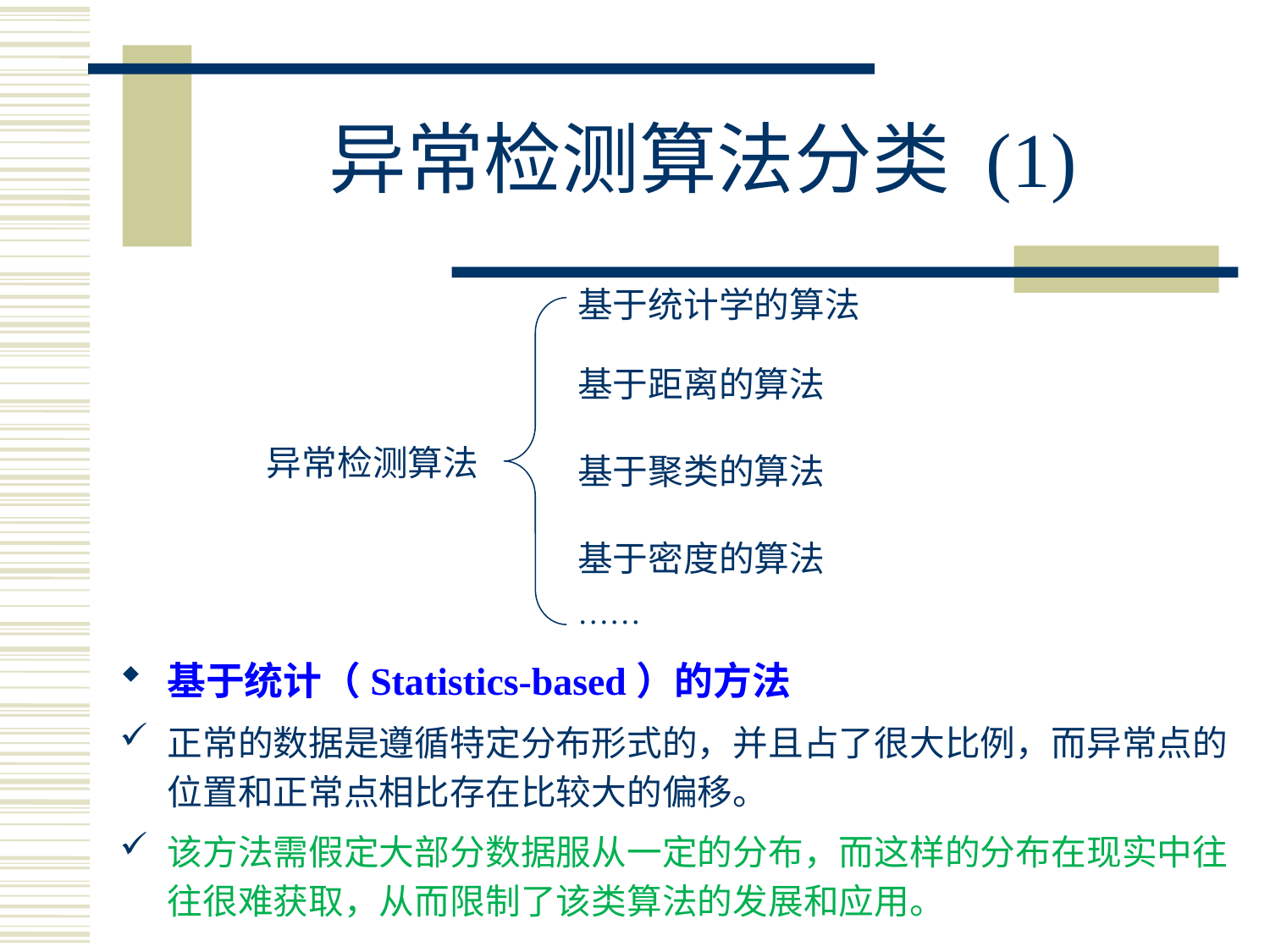

# 异常检测算法分类 (1)
基于统计学的算法

基于距离的算法
异常检测算法
基于聚类的算法
基于密度的算法
……
基于统计（Statistics-based）的方法
正常的数据是遵循特定分布形式的，并且占了很大比例，而异常点的位置和正常点相比存在比较大的偏移。
该方法需假定大部分数据服从一定的分布，而这样的分布在现实中往往很难获取，从而限制了该类算法的发展和应用。